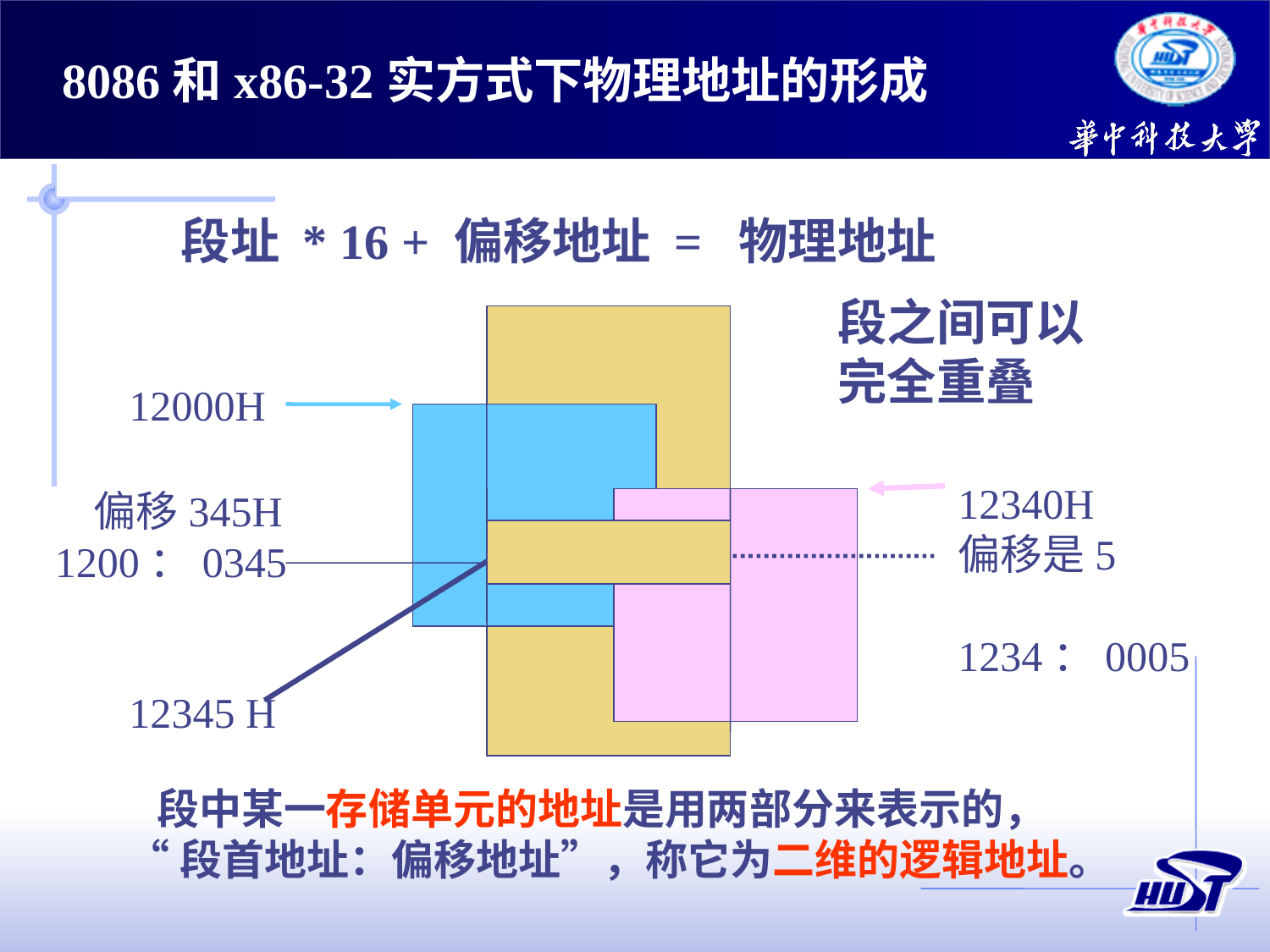

8086和x86-32实方式下物理地址的形成
段址 * 16 + 偏移地址 =  物理地址
段之间可以完全重叠

12000H

12340H
偏移是5

1234：0005
   偏移345H
1200：0345

12345 H
  段中某一存储单元的地址是用两部分来表示的，
“段首地址：偏移地址”，称它为二维的逻辑地址。